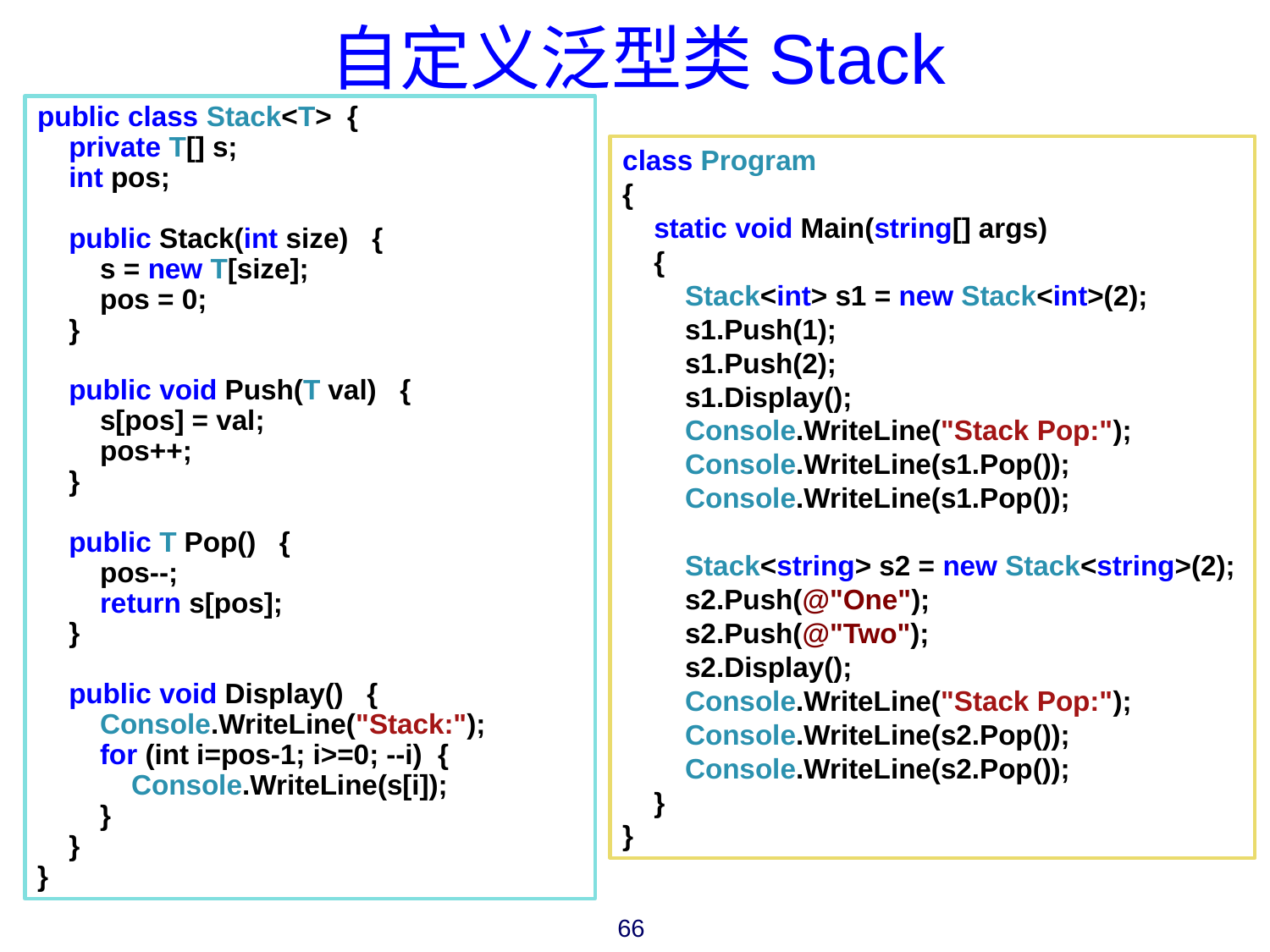

# 自定义泛型类Stack
public class Stack<T>  {
    private T[] s;
    int pos;

    public Stack(int size)   {
        s = new T[size];
        pos = 0;
    }

    public void Push(T val)   {
        s[pos] = val;
        pos++;
    }

    public T Pop()   {
        pos--;
        return s[pos];
    }

    public void Display()   {
        Console.WriteLine("Stack:");
        for (int i=pos-1; i>=0; --i)  {
            Console.WriteLine(s[i]);
        }
    }
}
class Program
{
    static void Main(string[] args)
    {
        Stack<int> s1 = new Stack<int>(2);
        s1.Push(1);
        s1.Push(2);
        s1.Display();
        Console.WriteLine("Stack Pop:");
        Console.WriteLine(s1.Pop());
        Console.WriteLine(s1.Pop());

        Stack<string> s2 = new Stack<string>(2);
        s2.Push(@"One");
        s2.Push(@"Two");
        s2.Display();
        Console.WriteLine("Stack Pop:");
        Console.WriteLine(s2.Pop());
        Console.WriteLine(s2.Pop());
    }
}
66